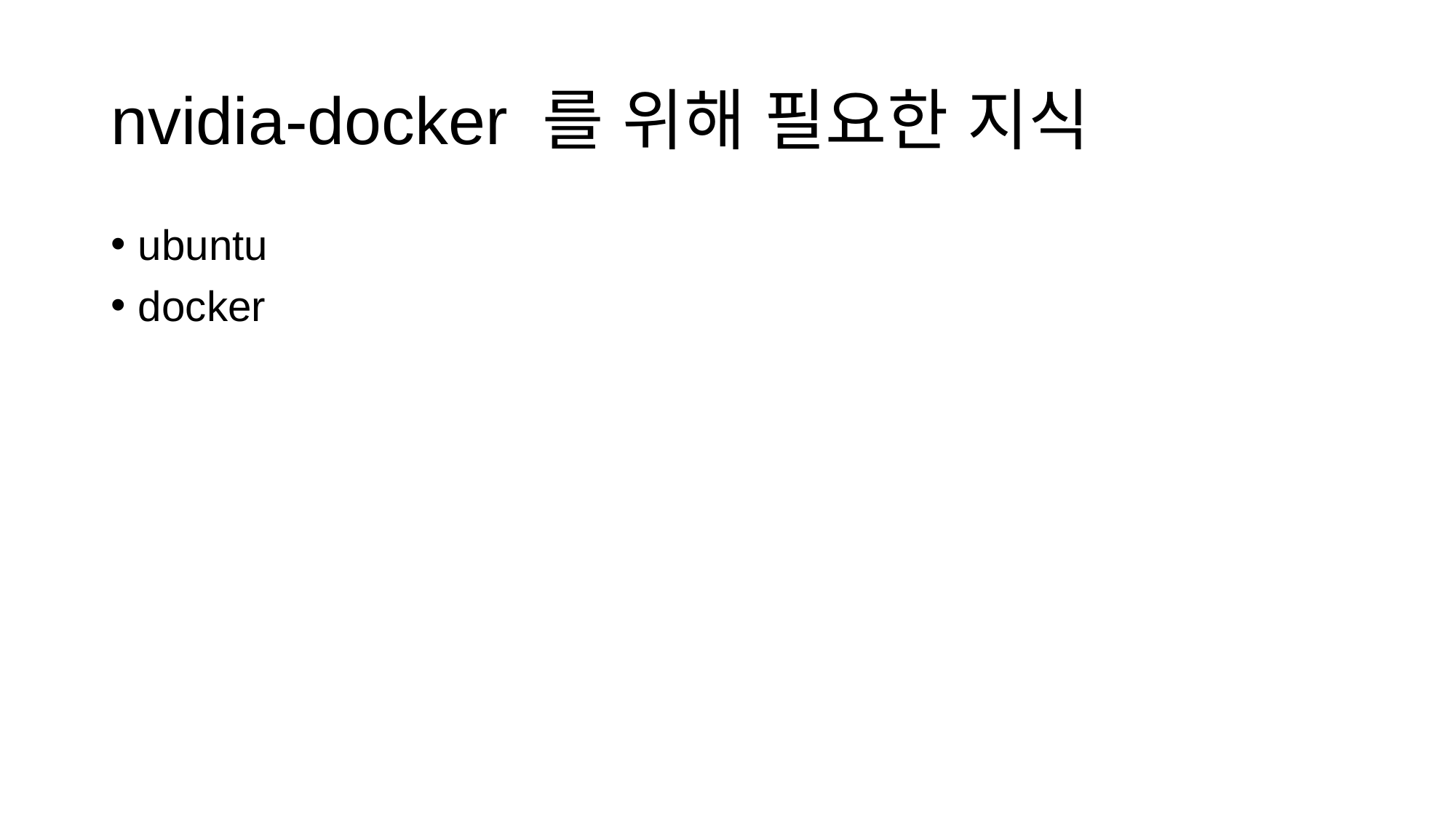

# nvidia-docker 를 위해 필요한 지식
ubuntu
docker